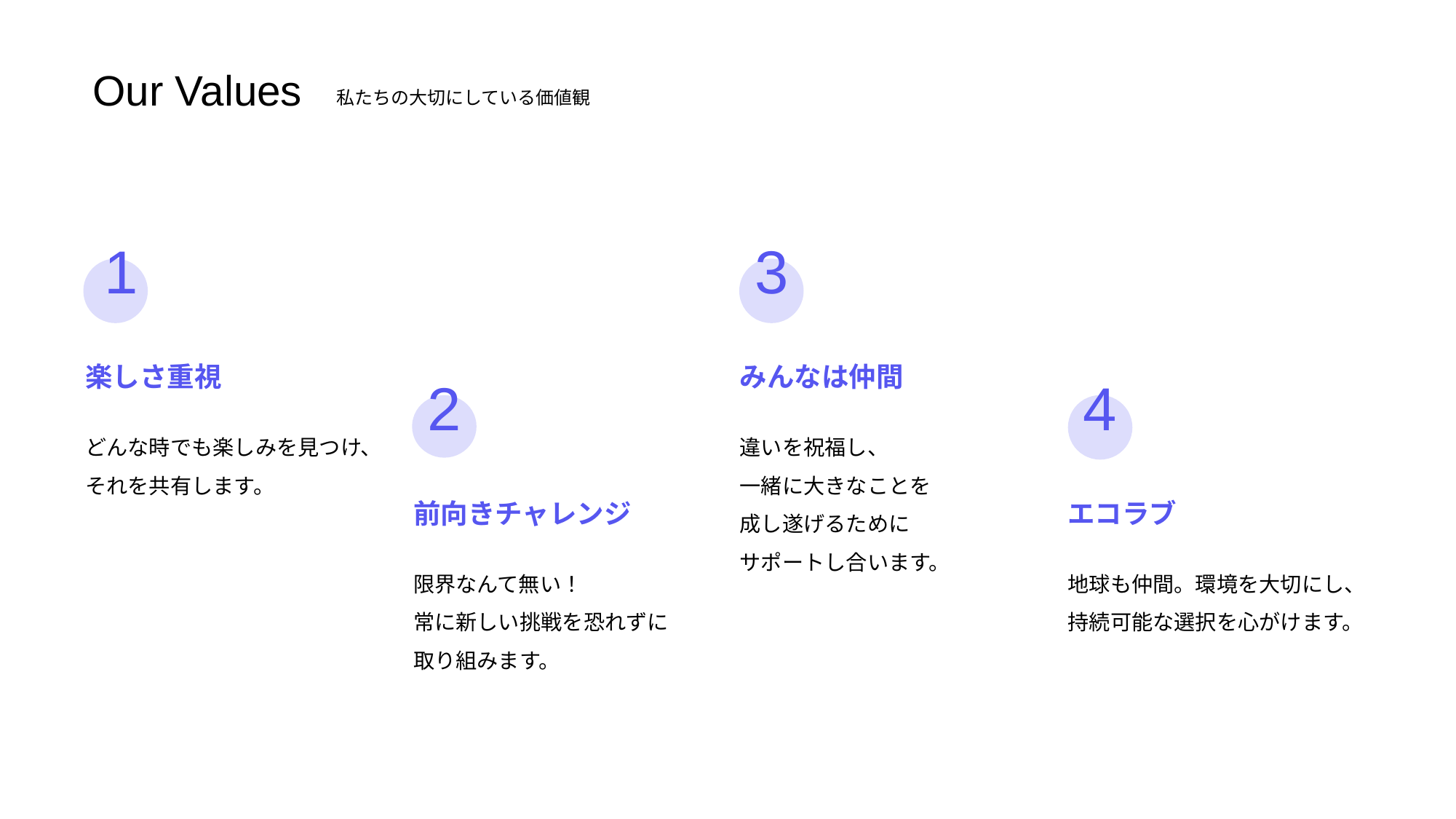

Our Values
私たちの大切にしている価値観
1

3

楽しさ重視
みんなは仲間
2

4

どんな時でも楽しみを見つけ、
それを共有します。
違いを祝福し、
一緒に大きなことを
成し遂げるために
サポートし合います。
前向きチャレンジ
エコラブ
限界なんて無い！
常に新しい挑戦を恐れずに
取り組みます。
地球も仲間。環境を大切にし、
持続可能な選択を心がけます。